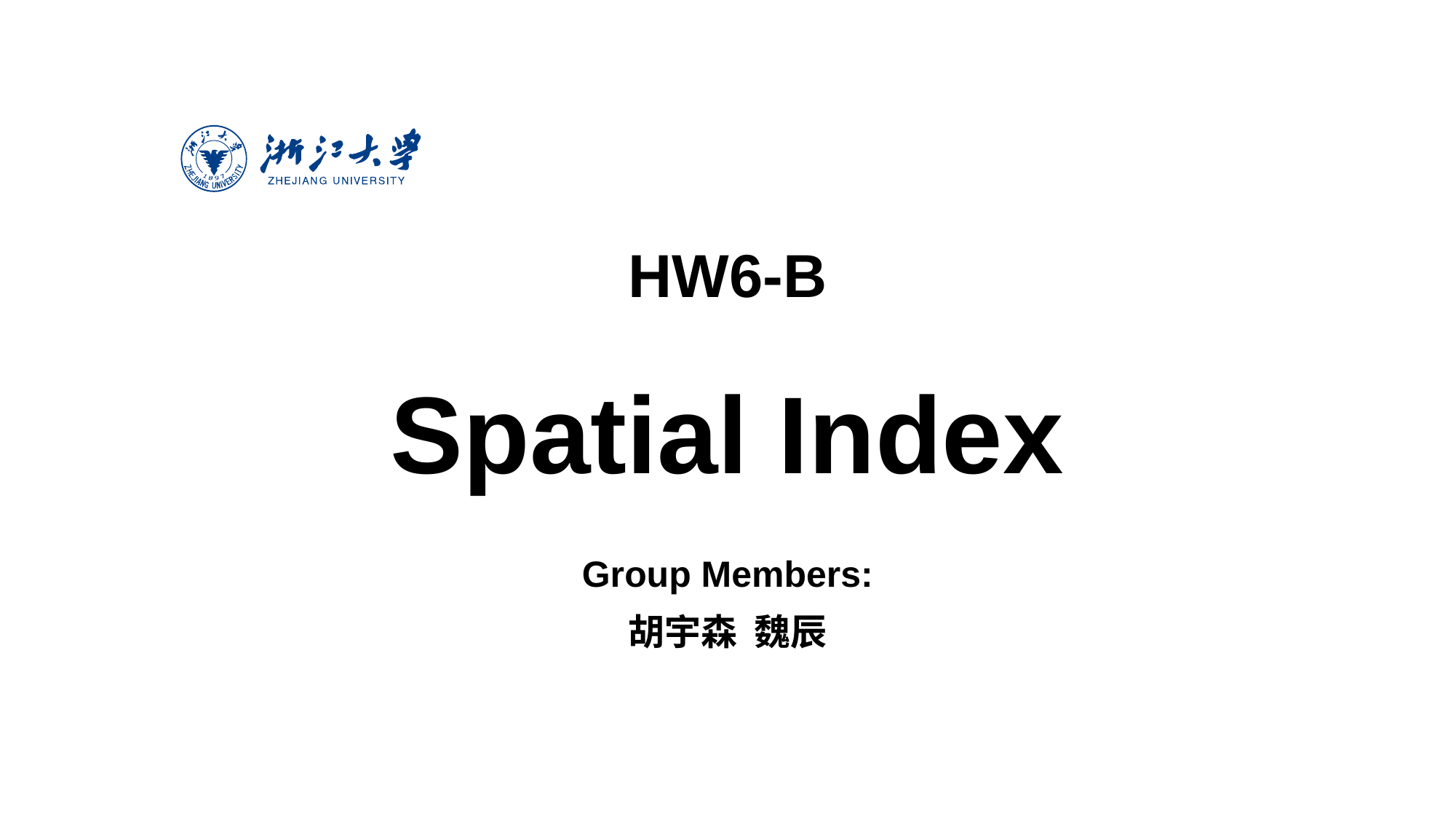

HW6-B
Spatial Index
Group Members:
胡宇森  魏辰